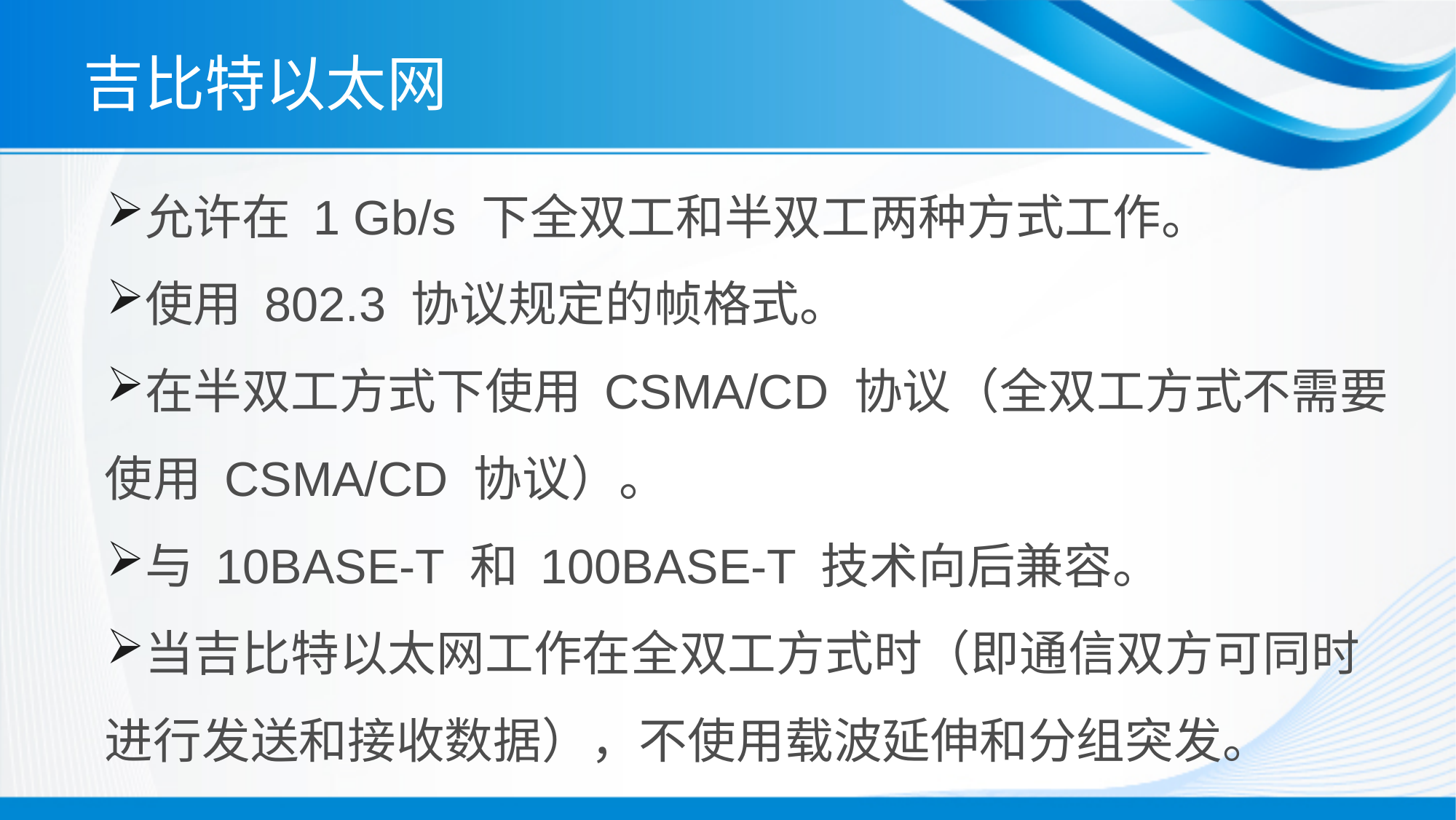

# 吉比特以太网
允许在 1 Gb/s 下全双工和半双工两种方式工作。
使用 802.3 协议规定的帧格式。
在半双工方式下使用 CSMA/CD 协议（全双工方式不需要使用 CSMA/CD 协议）。
与 10BASE-T 和 100BASE-T 技术向后兼容。
当吉比特以太网工作在全双工方式时（即通信双方可同时进行发送和接收数据），不使用载波延伸和分组突发。